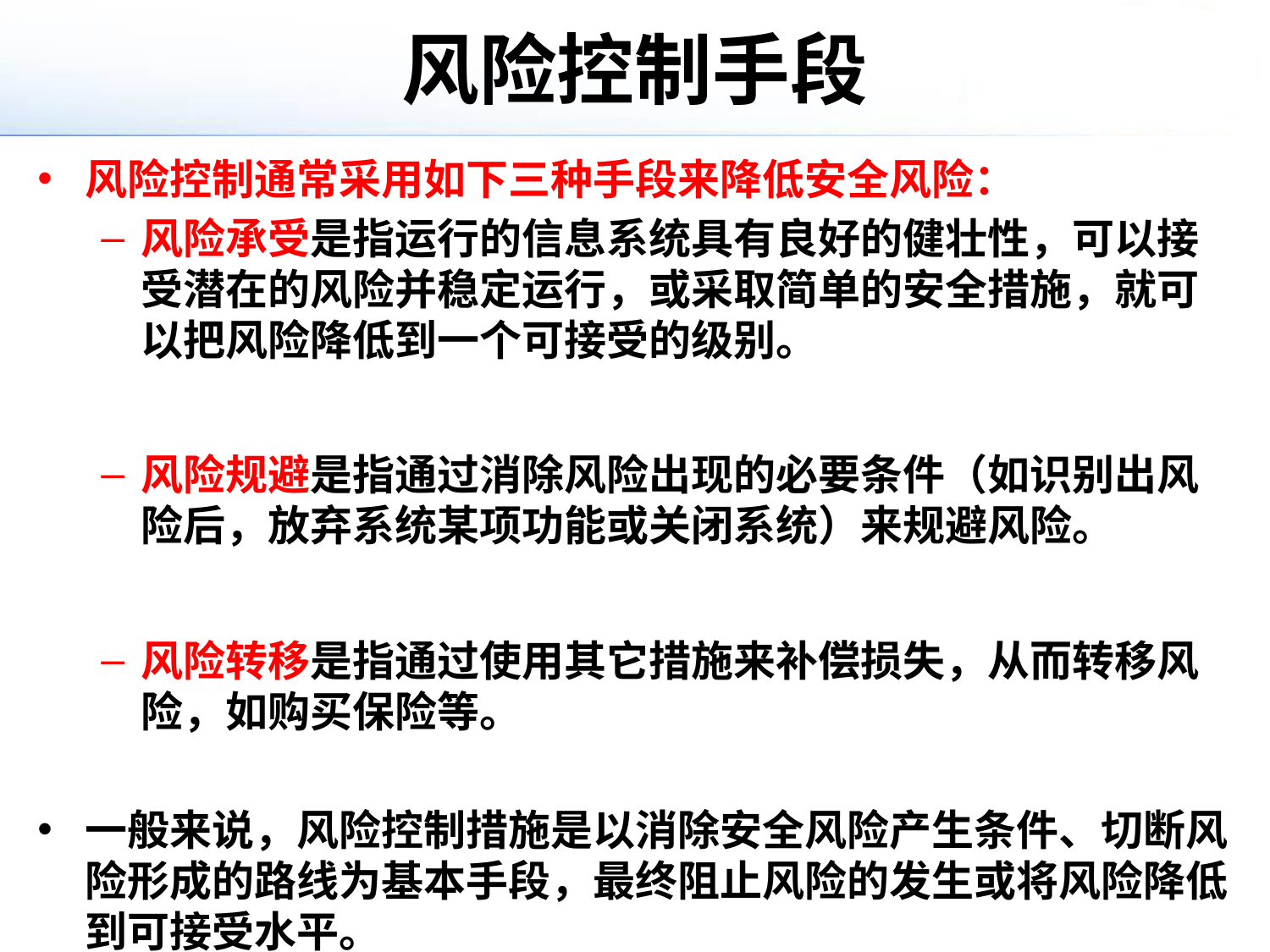

# 风险控制手段
风险控制通常采用如下三种手段来降低安全风险：
风险承受是指运行的信息系统具有良好的健壮性，可以接受潜在的风险并稳定运行，或采取简单的安全措施，就可以把风险降低到一个可接受的级别。

风险规避是指通过消除风险出现的必要条件（如识别出风险后，放弃系统某项功能或关闭系统）来规避风险。

风险转移是指通过使用其它措施来补偿损失，从而转移风险，如购买保险等。

一般来说，风险控制措施是以消除安全风险产生条件、切断风险形成的路线为基本手段，最终阻止风险的发生或将风险降低到可接受水平。